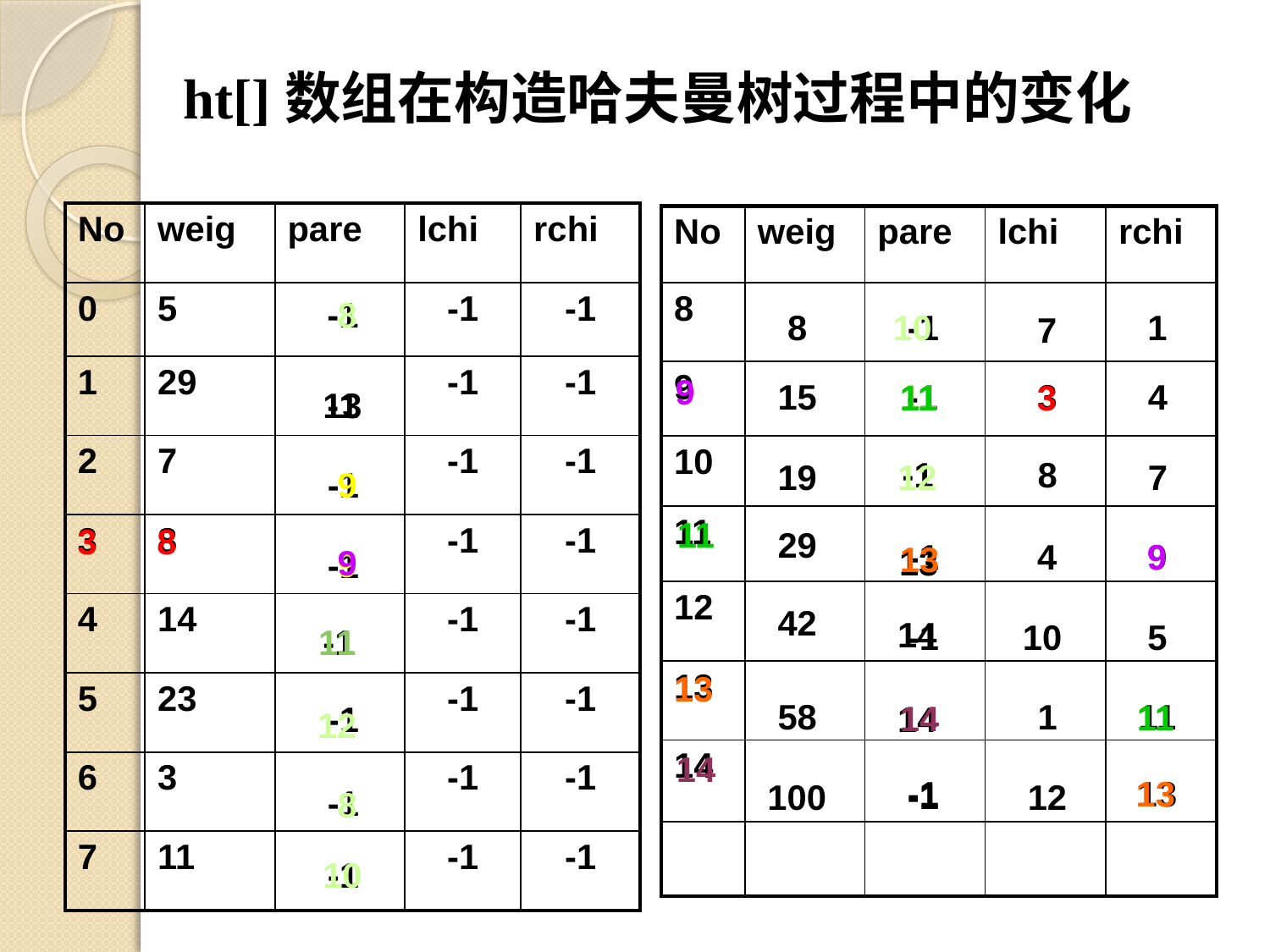

ht[]数组在构造哈夫曼树过程中的变化
| No | weig | pare | lchi | rchi |
| --- | --- | --- | --- | --- |
| 0 | 5 |  | -1 | -1 |
| 1 | 29 |  | -1 | -1 |
| 2 | 7 |  | -1 | -1 |
| 3 | 8 |  | -1 | -1 |
| 4 | 14 |  | -1 | -1 |
| 5 | 23 |  | -1 | -1 |
| 6 | 3 |  | -1 | -1 |
| 7 | 11 |  | -1 | -1 |
| No | weig | pare | lchi | rchi |
| --- | --- | --- | --- | --- |
| 8 |  |  |  |  |
| 9 |  |  |  |  |
| 10 |  |  |  |  |
| 11 |  |  |  |  |
| 12 |  |  |  |  |
| 13 |  |  |  |  |
| 14 |  |  |  |  |
|  |  |  |  |  |
-1
8
8
10
-1
1
7
9
15
11
-1
3
4
11
3
13
-1
-1
8
19
12
7
-1
9
11
3
8
29
-1
4
9
9
13
13
9
9
-1
42
14
-1
10
5
11
-1
13
58
1
11
11
14
-1
14
12
14
-1
13
13
-1
100
12
-1
8
10
-1